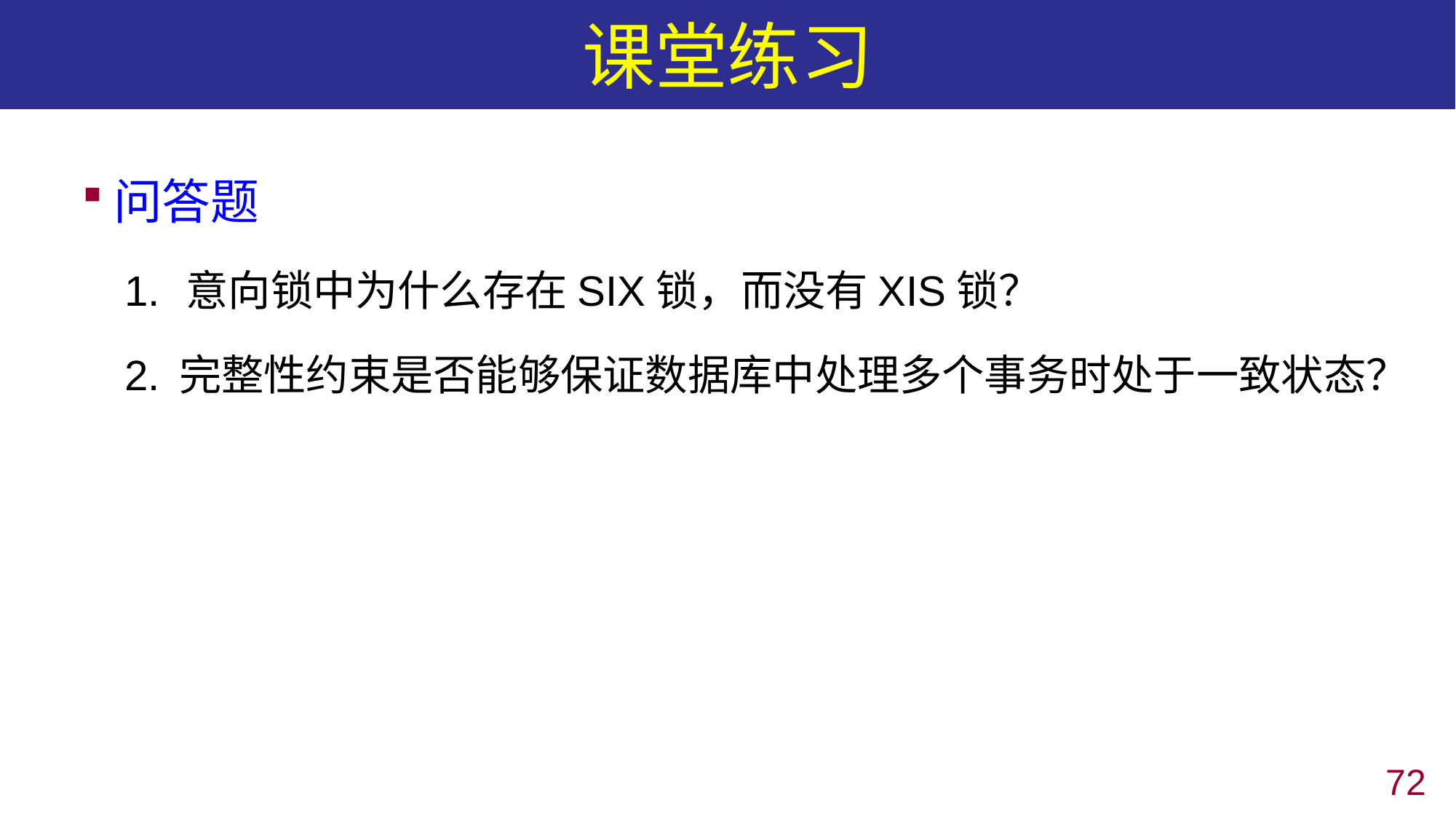

# 课堂练习
问答题
意向锁中为什么存在SIX锁，而没有XIS锁？
完整性约束是否能够保证数据库中处理多个事务时处于一致状态？
72